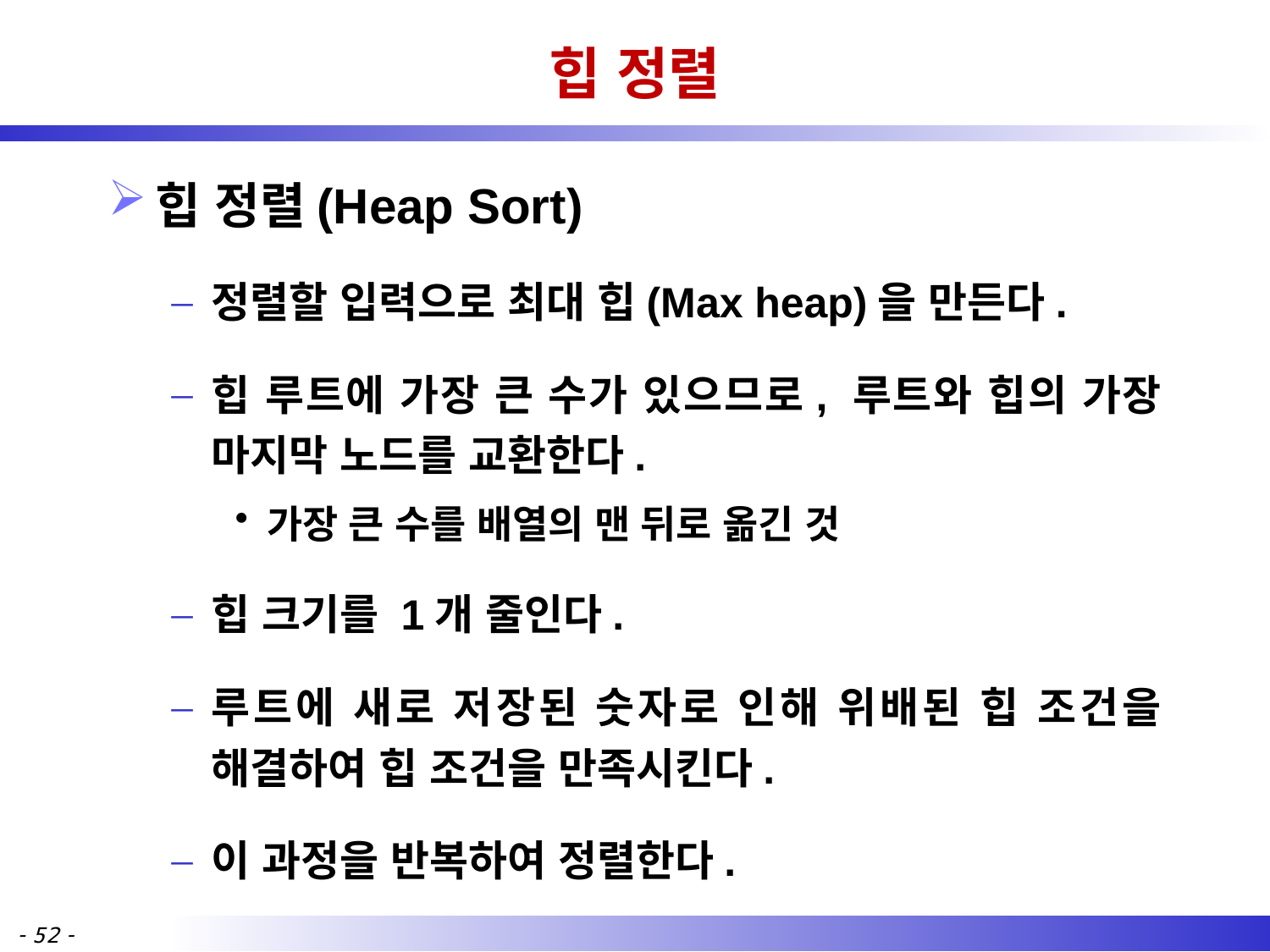

# 힙 정렬
힙 정렬(Heap Sort)
정렬할 입력으로 최대 힙(Max heap)을 만든다.
힙 루트에 가장 큰 수가 있으므로, 루트와 힙의 가장 마지막 노드를 교환한다.
가장 큰 수를 배열의 맨 뒤로 옮긴 것
힙 크기를 1개 줄인다.
루트에 새로 저장된 숫자로 인해 위배된 힙 조건을 해결하여 힙 조건을 만족시킨다.
이 과정을 반복하여 정렬한다.
- 52 -